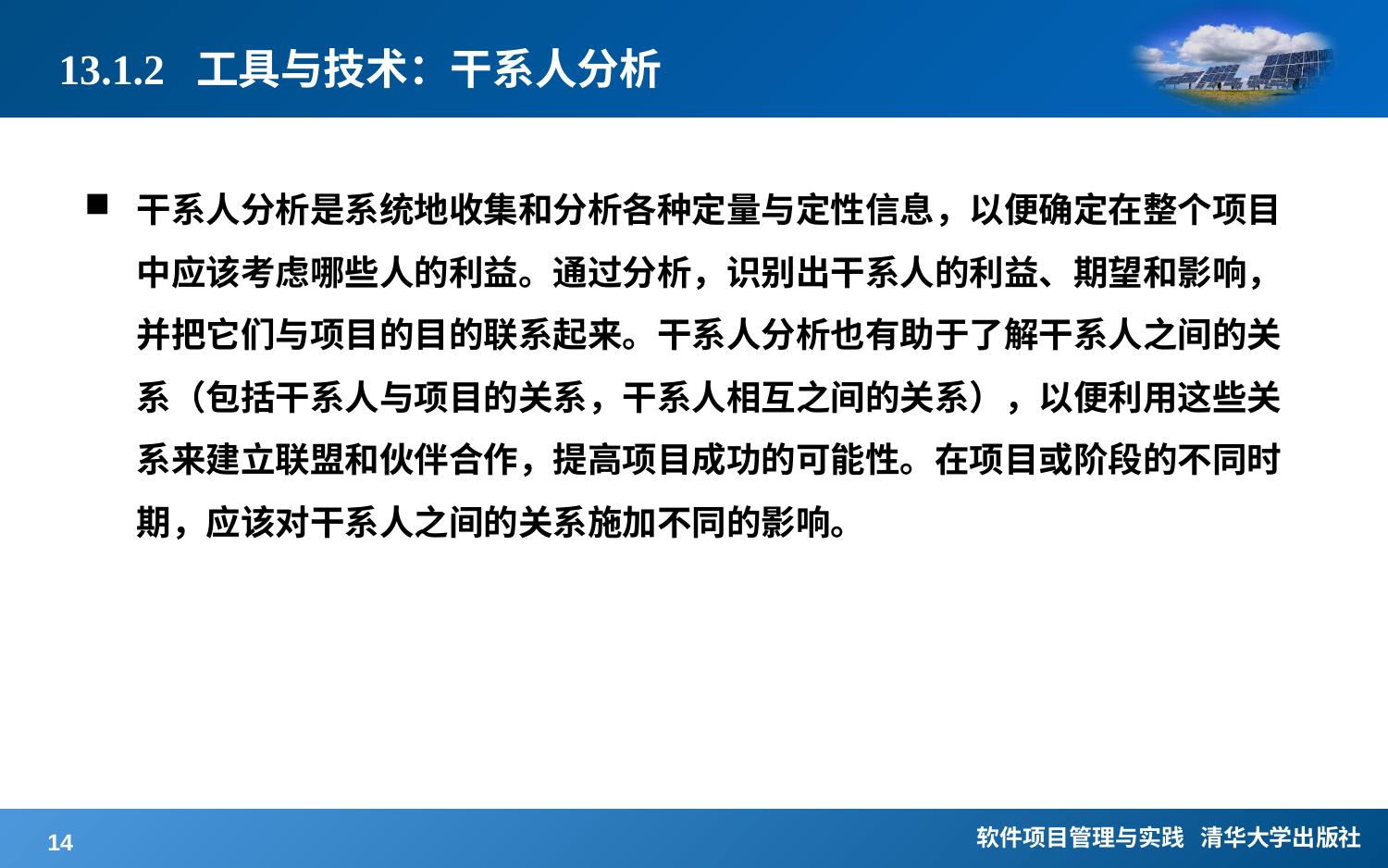

# 13.1.2  工具与技术：干系人分析
干系人分析是系统地收集和分析各种定量与定性信息，以便确定在整个项目中应该考虑哪些人的利益。通过分析，识别出干系人的利益、期望和影响，并把它们与项目的目的联系起来。干系人分析也有助于了解干系人之间的关系（包括干系人与项目的关系，干系人相互之间的关系），以便利用这些关系来建立联盟和伙伴合作，提高项目成功的可能性。在项目或阶段的不同时期，应该对干系人之间的关系施加不同的影响。